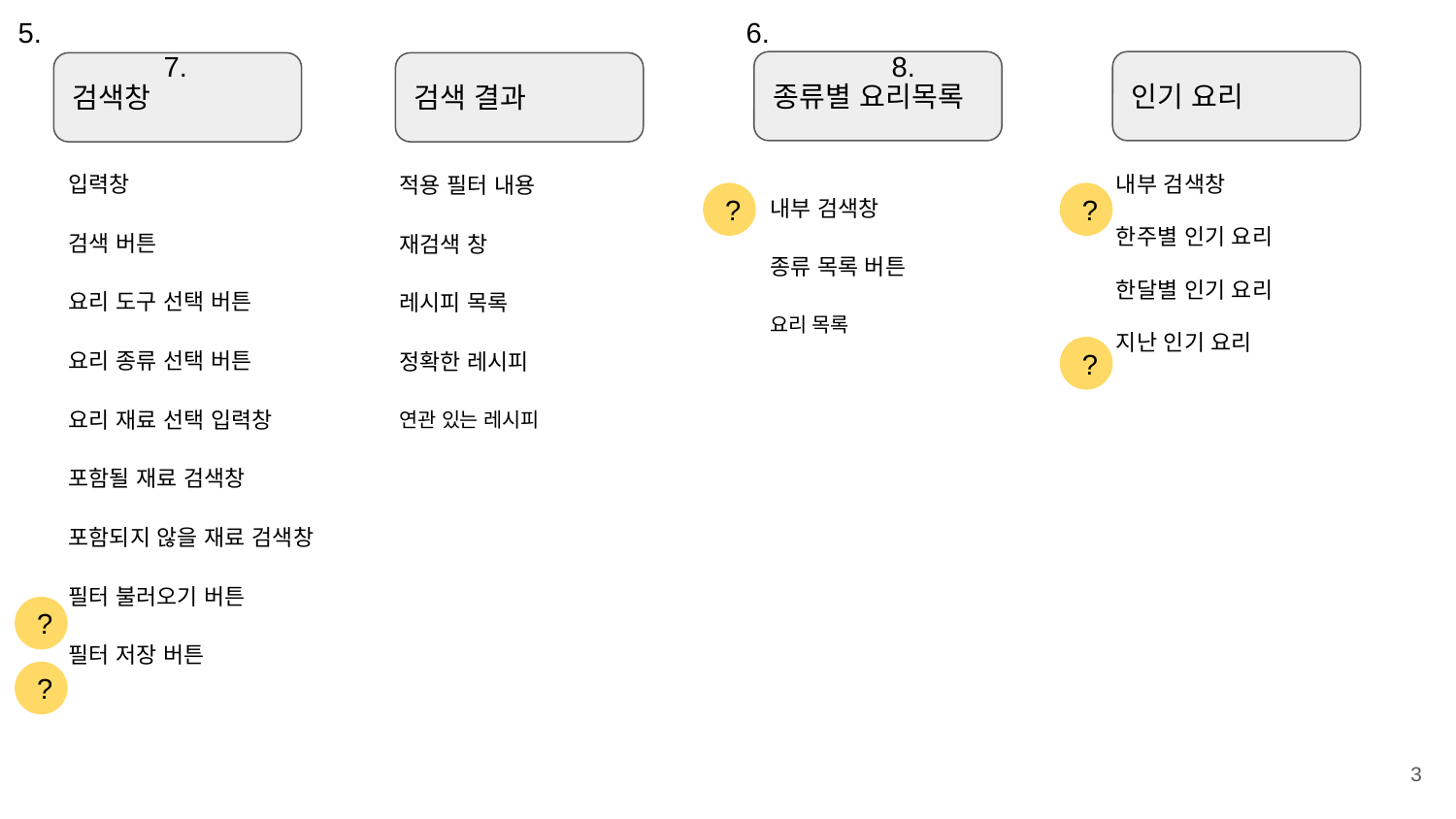

5.					6.					7.					8.
종류별 요리목록
인기 요리
검색창
검색 결과
입력창
검색 버튼
요리 도구 선택 버튼
요리 종류 선택 버튼
요리 재료 선택 입력창
포함될 재료 검색창
포함되지 않을 재료 검색창
필터 불러오기 버튼
필터 저장 버튼

내부 검색창
한주별 인기 요리
한달별 인기 요리
지난 인기 요리

적용 필터 내용
재검색 창
레시피 목록
정확한 레시피
연관 있는 레시피
내부 검색창
종류 목록 버튼
요리 목록
?
?
?
?
?
3